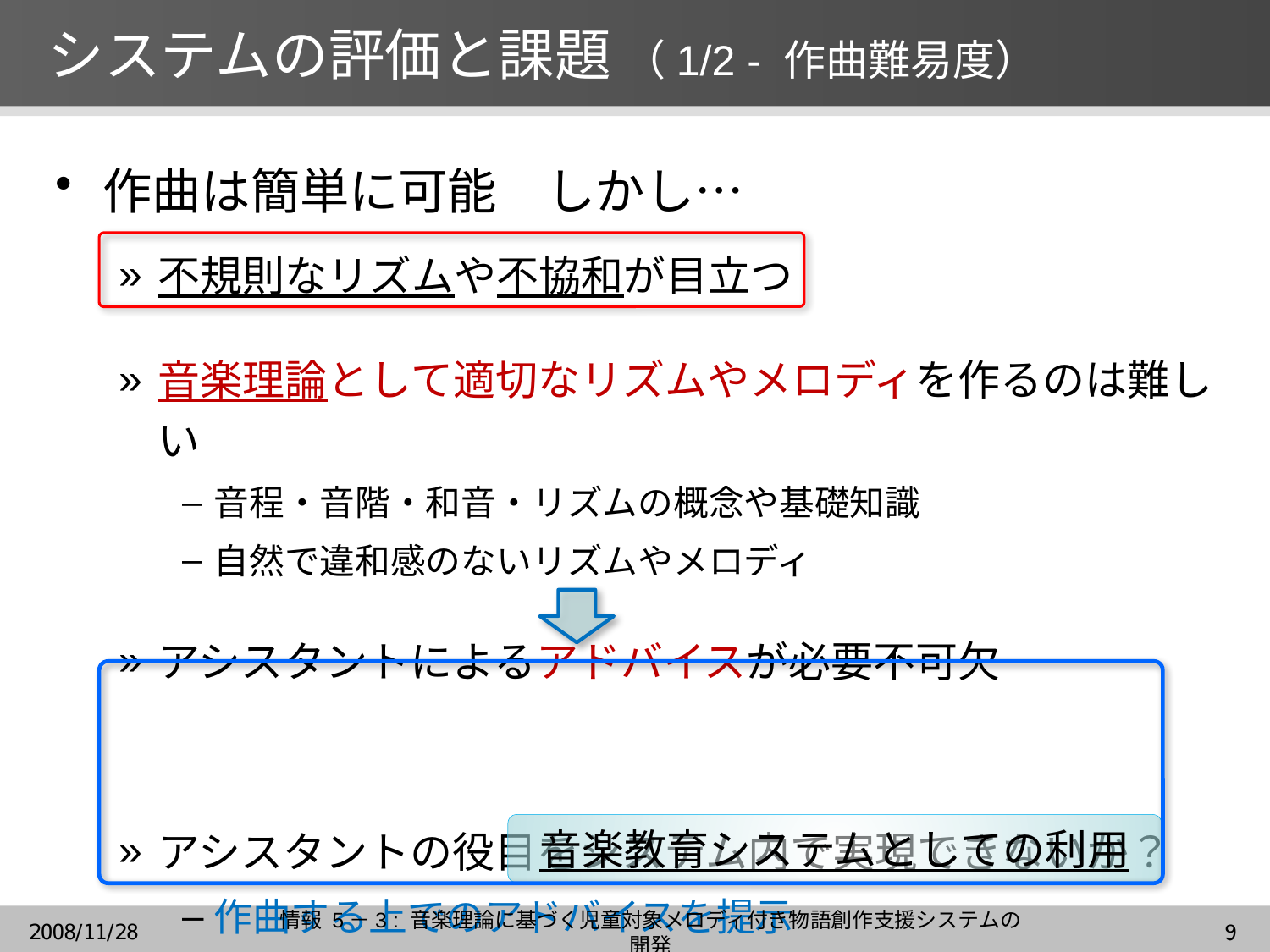

# システムの評価と課題 （1/2 - 作曲難易度）
作曲は簡単に可能　しかし…

不規則なリズムや不協和が目立つ

音楽理論として適切なリズムやメロディを作るのは難しい
音程・音階・和音・リズムの概念や基礎知識
自然で違和感のないリズムやメロディ

アシスタントによるアドバイスが必要不可欠

アシスタントの役目をシステム内で実現できないか？
作曲する上でのアドバイスを提示

音楽教育システムとしての利用
情報 5－3 : 音楽理論に基づく児童対象メロディ付き物語創作支援システムの開発
2008/11/28
9